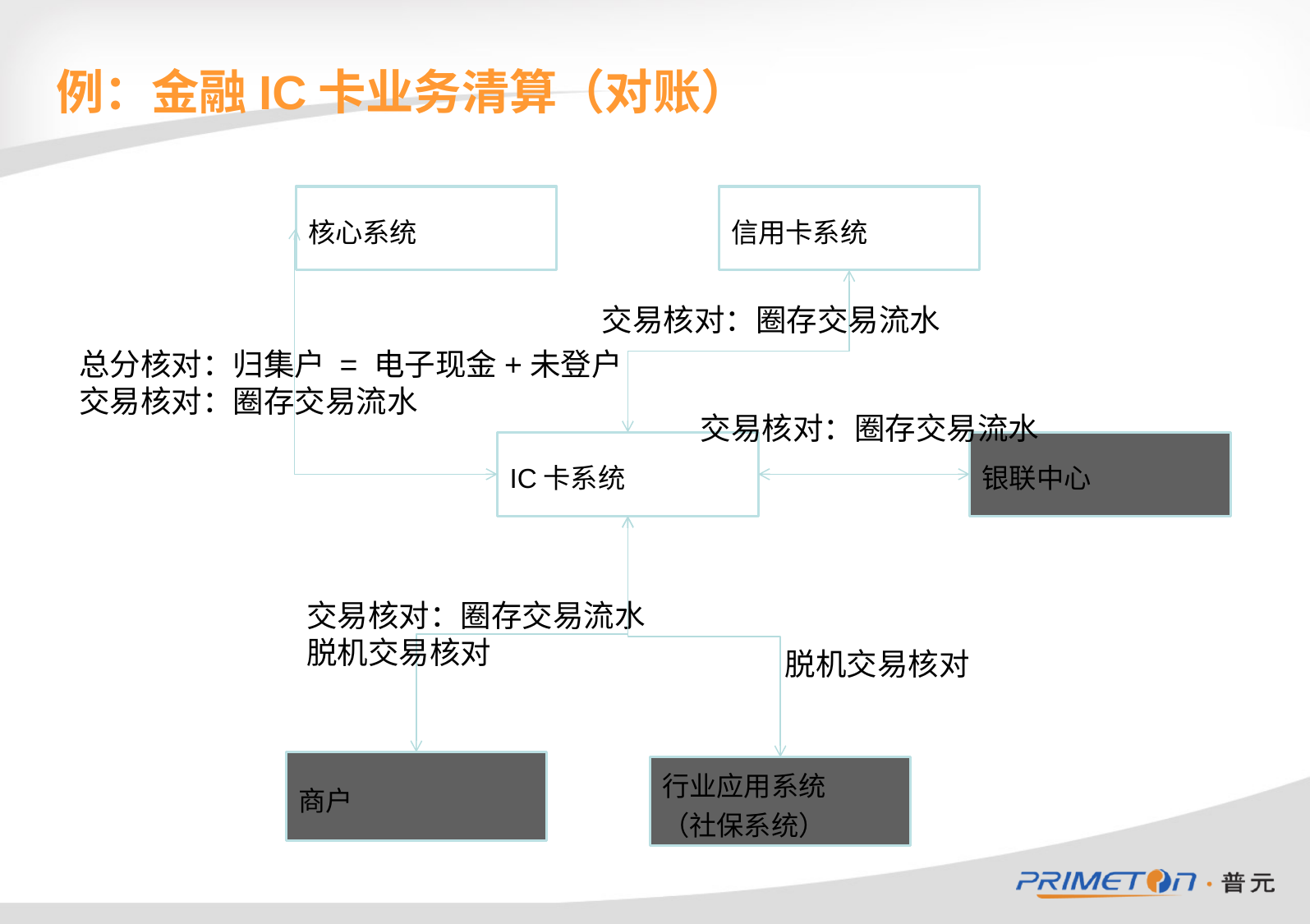

# 例：金融IC卡业务清算（对账）
核心系统
信用卡系统
交易核对：圈存交易流水
总分核对：归集户 = 电子现金+未登户
交易核对：圈存交易流水
交易核对：圈存交易流水
IC卡系统
银联中心
交易核对：圈存交易流水
脱机交易核对
脱机交易核对
商户
行业应用系统
（社保系统）